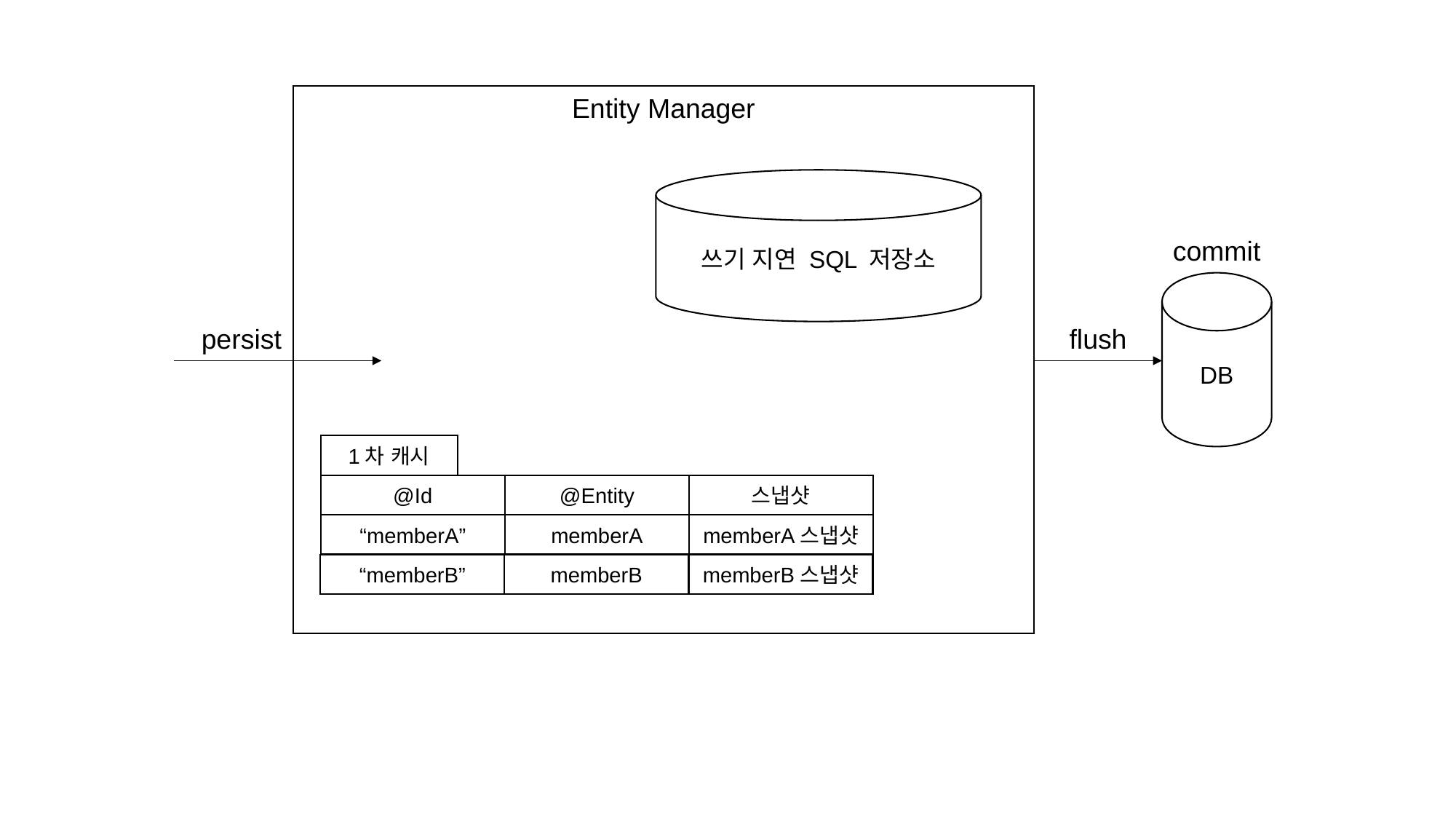

Entity Manager
쓰기 지연 SQL 저장소
commit
DB
persist
flush
1차 캐시
@Id
@Entity
스냅샷
“memberA”
memberA
memberA스냅샷
“memberB”
memberB
memberB스냅샷